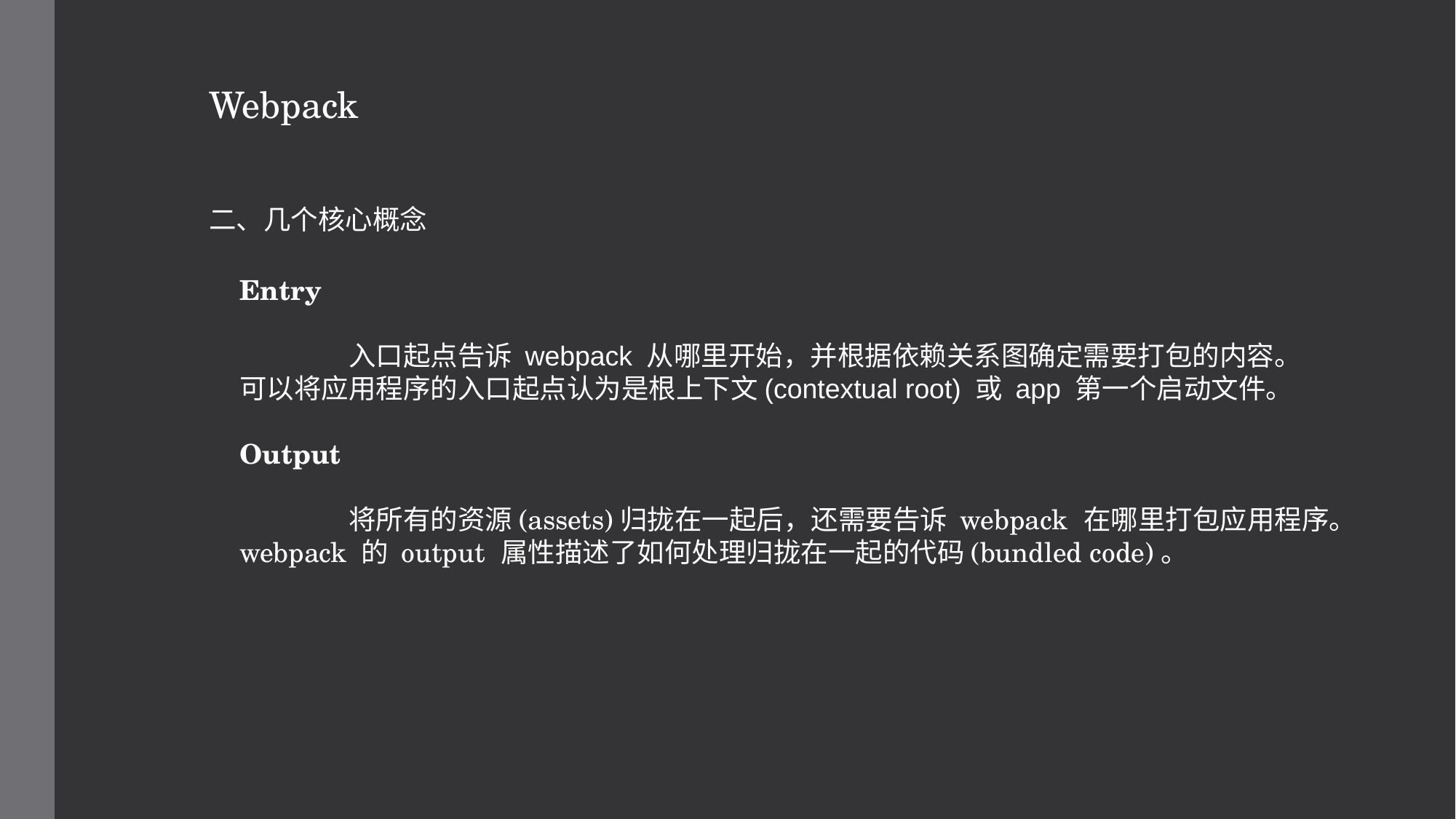

Webpack
二、几个核心概念
Entry

	入口起点告诉 webpack 从哪里开始，并根据依赖关系图确定需要打包的内容。
可以将应用程序的入口起点认为是根上下文(contextual root) 或 app 第一个启动文件。

Output

	将所有的资源(assets)归拢在一起后，还需要告诉 webpack 在哪里打包应用程序。
webpack 的 output 属性描述了如何处理归拢在一起的代码(bundled code)。